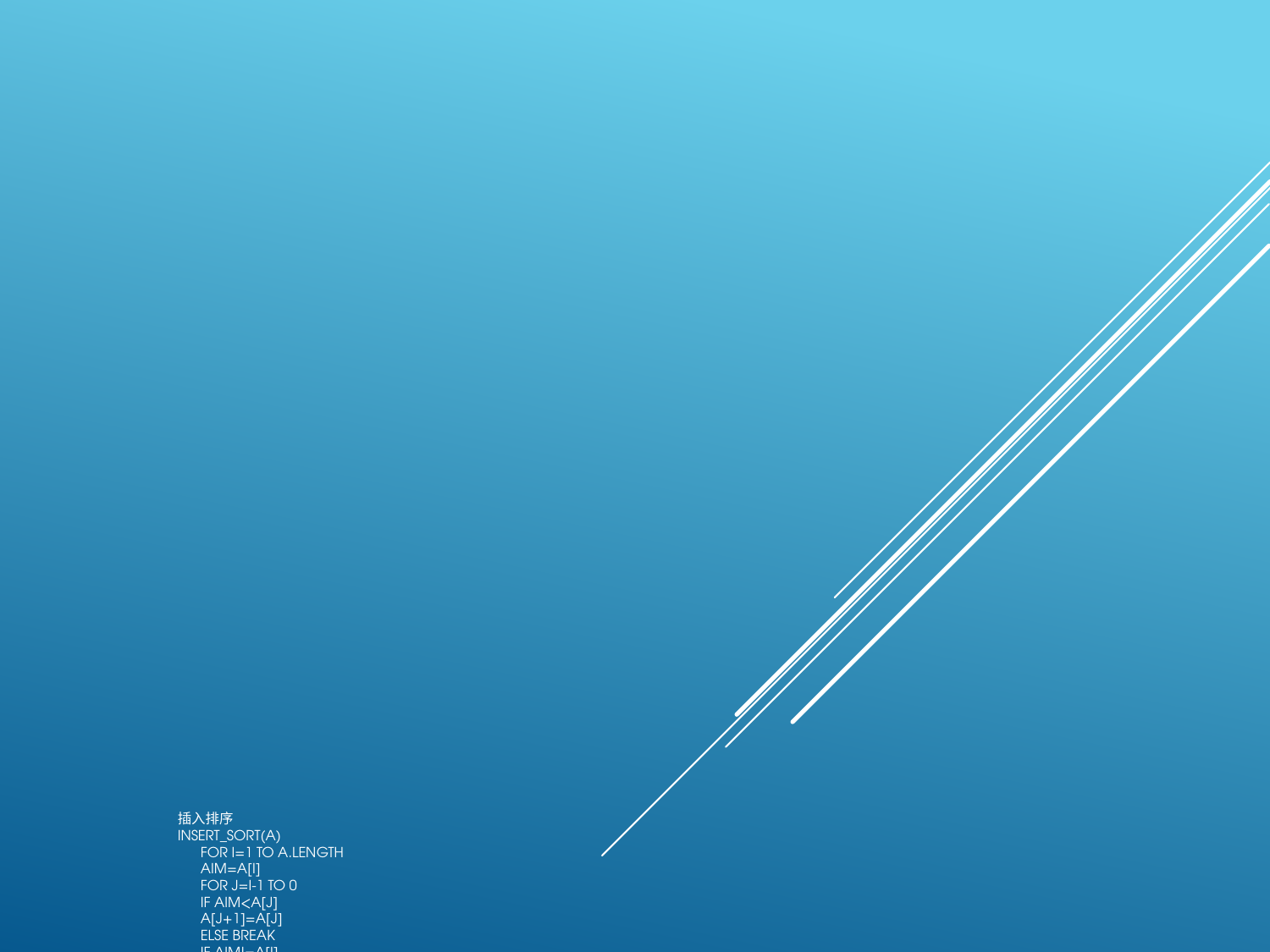

# 插入排序 Insert_sort(A) for i=1 to A.length aim=A[i] for j=i-1 to 0 if aim<A[j] A[j+1]=A[j] else break if aim!=A[i] A[j+1]=aim